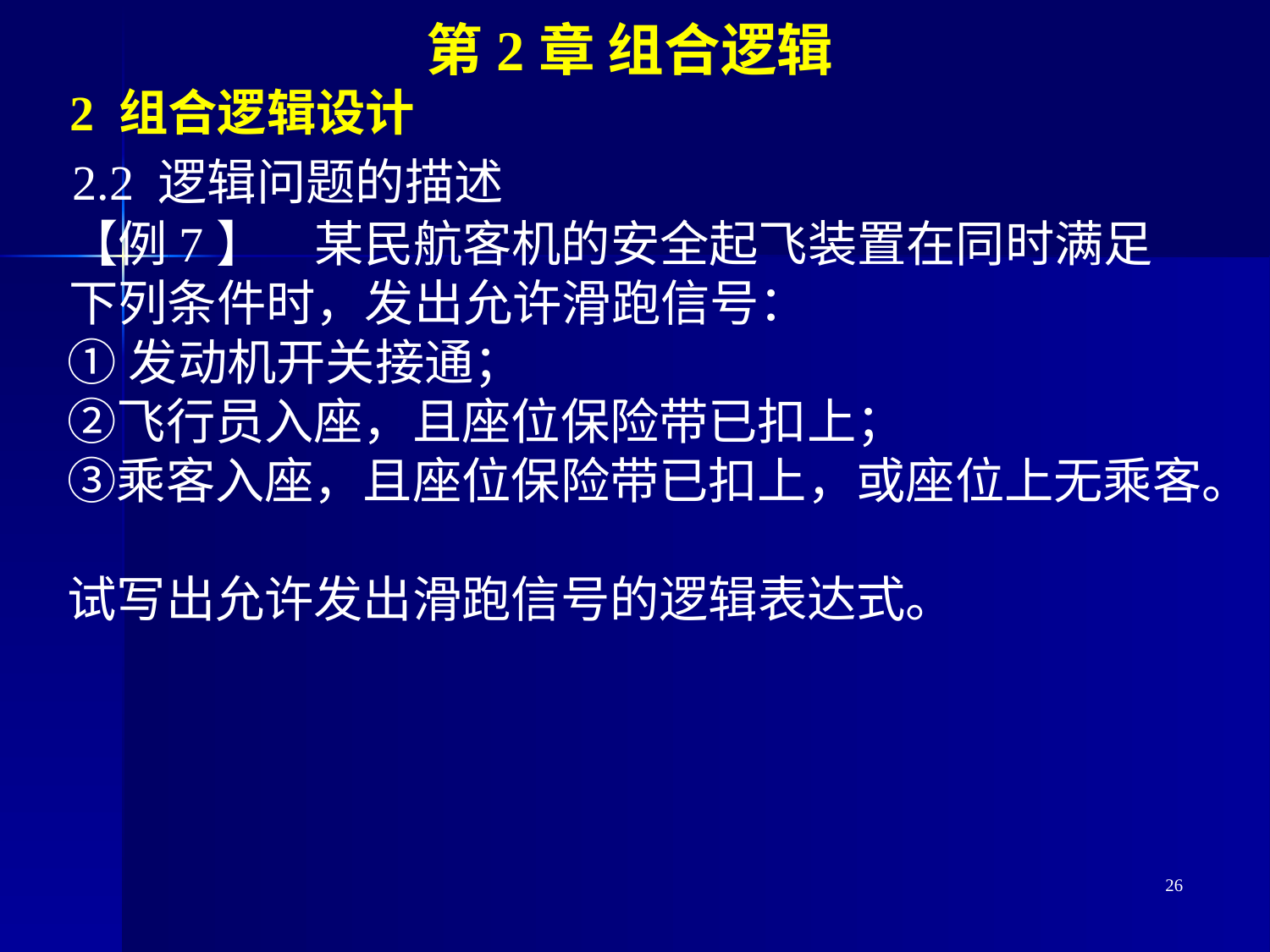

# 第2章 组合逻辑
2 组合逻辑设计
2.2 逻辑问题的描述
【例7】　某民航客机的安全起飞装置在同时满足下列条件时，发出允许滑跑信号：
①发动机开关接通；
②飞行员入座，且座位保险带已扣上；
③乘客入座，且座位保险带已扣上，或座位上无乘客。
试写出允许发出滑跑信号的逻辑表达式。
26